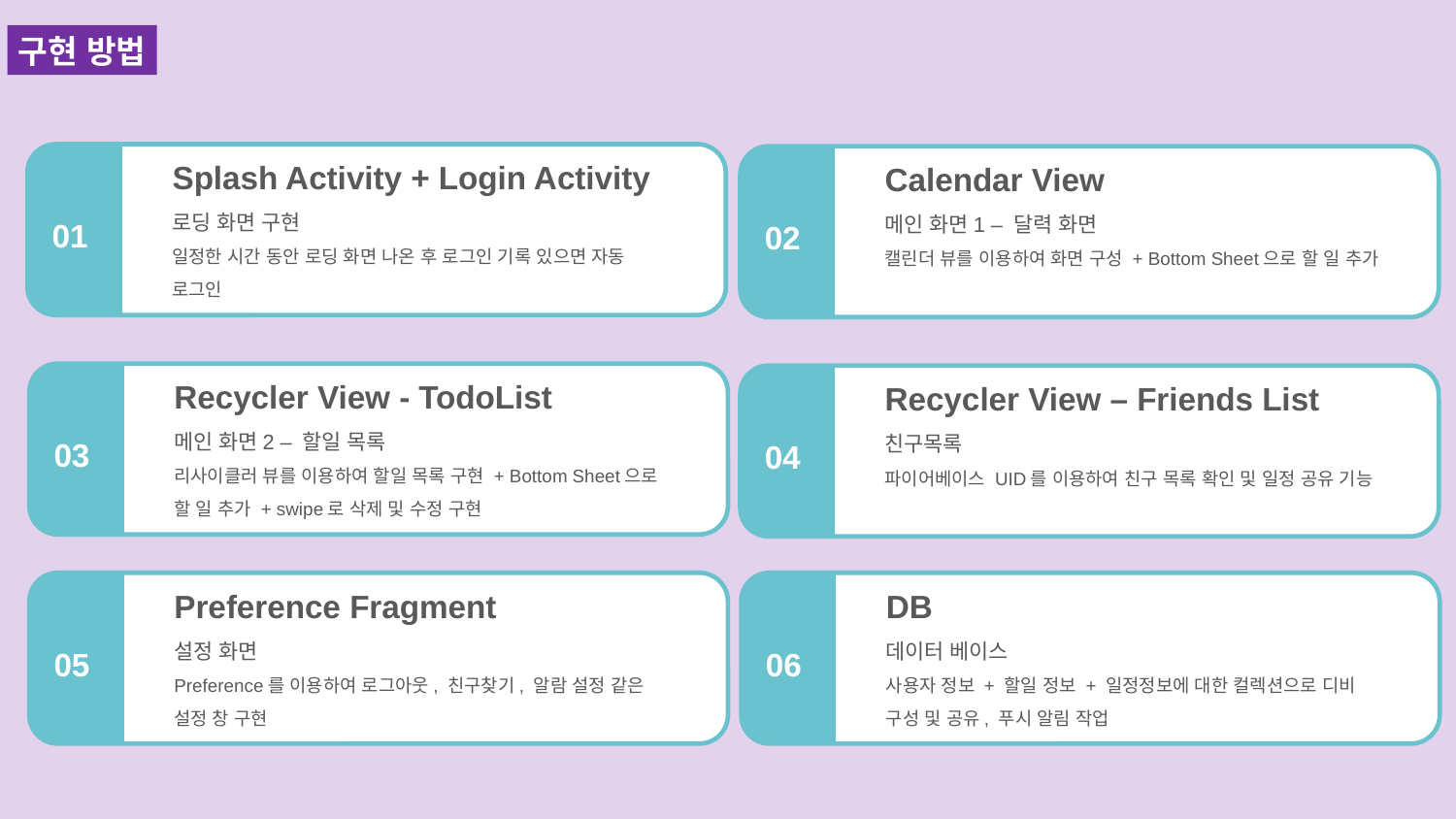

구현 방법
Splash Activity + Login Activity
로딩 화면 구현
일정한 시간 동안 로딩 화면 나온 후 로그인 기록 있으면 자동 로그인

01
Calendar View
메인 화면1 – 달력 화면
캘린더 뷰를 이용하여 화면 구성 + Bottom Sheet으로 할 일 추가

02
Recycler View - TodoList
메인 화면2 – 할일 목록
리사이클러 뷰를 이용하여 할일 목록 구현 + Bottom Sheet으로 할 일 추가 + swipe로 삭제 및 수정 구현

03
Recycler View – Friends List
친구목록
파이어베이스 UID를 이용하여 친구 목록 확인 및 일정 공유 기능

04
Preference Fragment
설정 화면
Preference를 이용하여 로그아웃, 친구찾기, 알람 설정 같은 설정 창 구현

05
DB
데이터 베이스
사용자 정보 + 할일 정보 + 일정정보에 대한 컬렉션으로 디비 구성 및 공유, 푸시 알림 작업

06